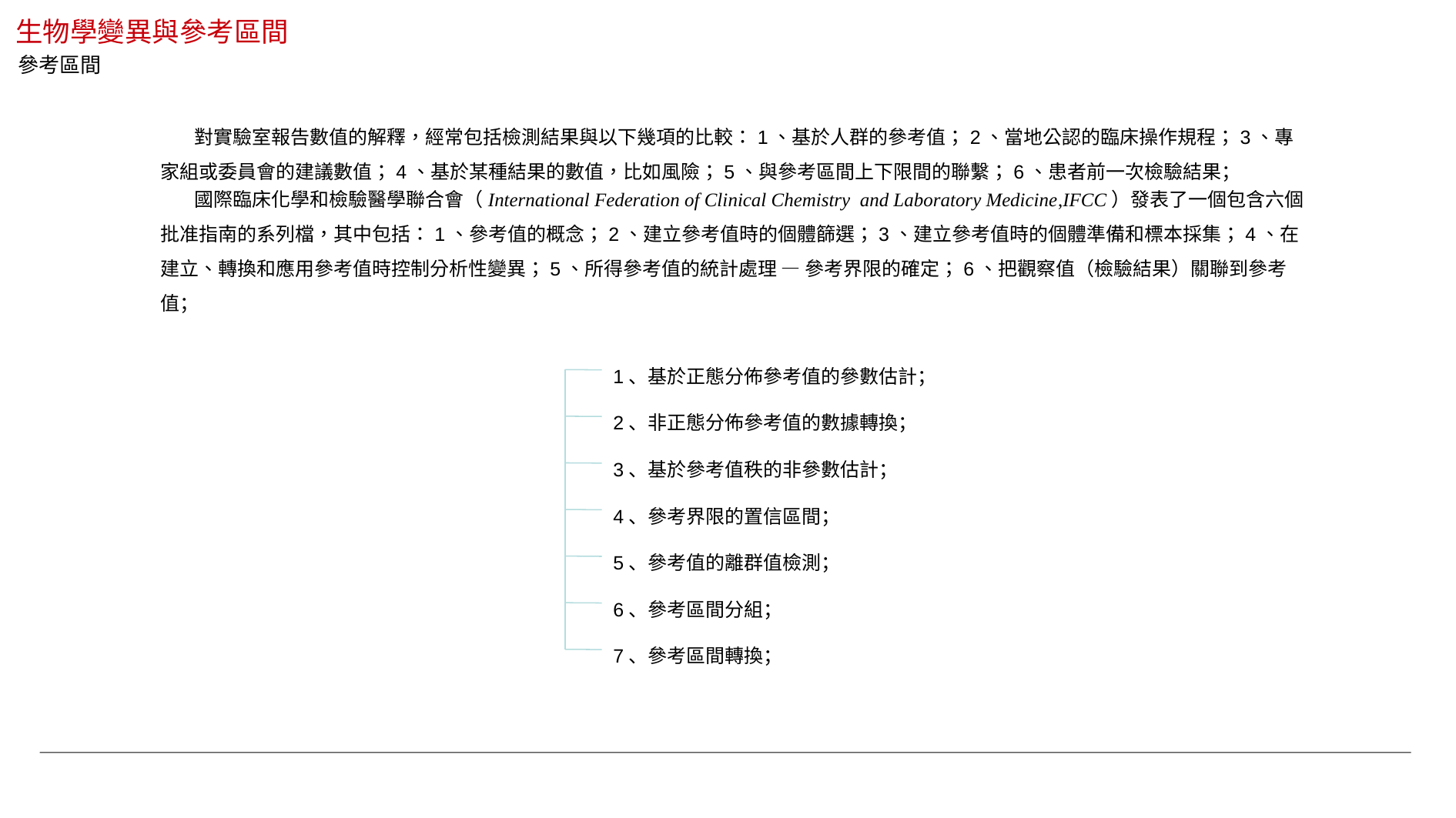

生物學變異與參考區間
參考區間
       對實驗室報告數值的解釋，經常包括檢測結果與以下幾項的比較：1、基於人群的參考值；2、當地公認的臨床操作規程；3、專家組或委員會的建議數值；4、基於某種結果的數值，比如風險；5、與參考區間上下限間的聯繫；6、患者前一次檢驗結果；
       國際臨床化學和檢驗醫學聯合會（International Federation of Clinical Chemistry  and Laboratory Medicine,IFCC）發表了一個包含六個批准指南的系列檔，其中包括：1、參考值的概念；2、建立參考值時的個體篩選；3、建立參考值時的個體準備和標本採集；4、在建立、轉換和應用參考值時控制分析性變異；5、所得參考值的統計處理 — 參考界限的確定；6、把觀察值（檢驗結果）關聯到參考值；
1、基於正態分佈參考值的參數估計；
2、非正態分佈參考值的數據轉換；
3、基於參考值秩的非參數估計；
4、參考界限的置信區間；
5、參考值的離群值檢測；
6、參考區間分組；
7、參考區間轉換；